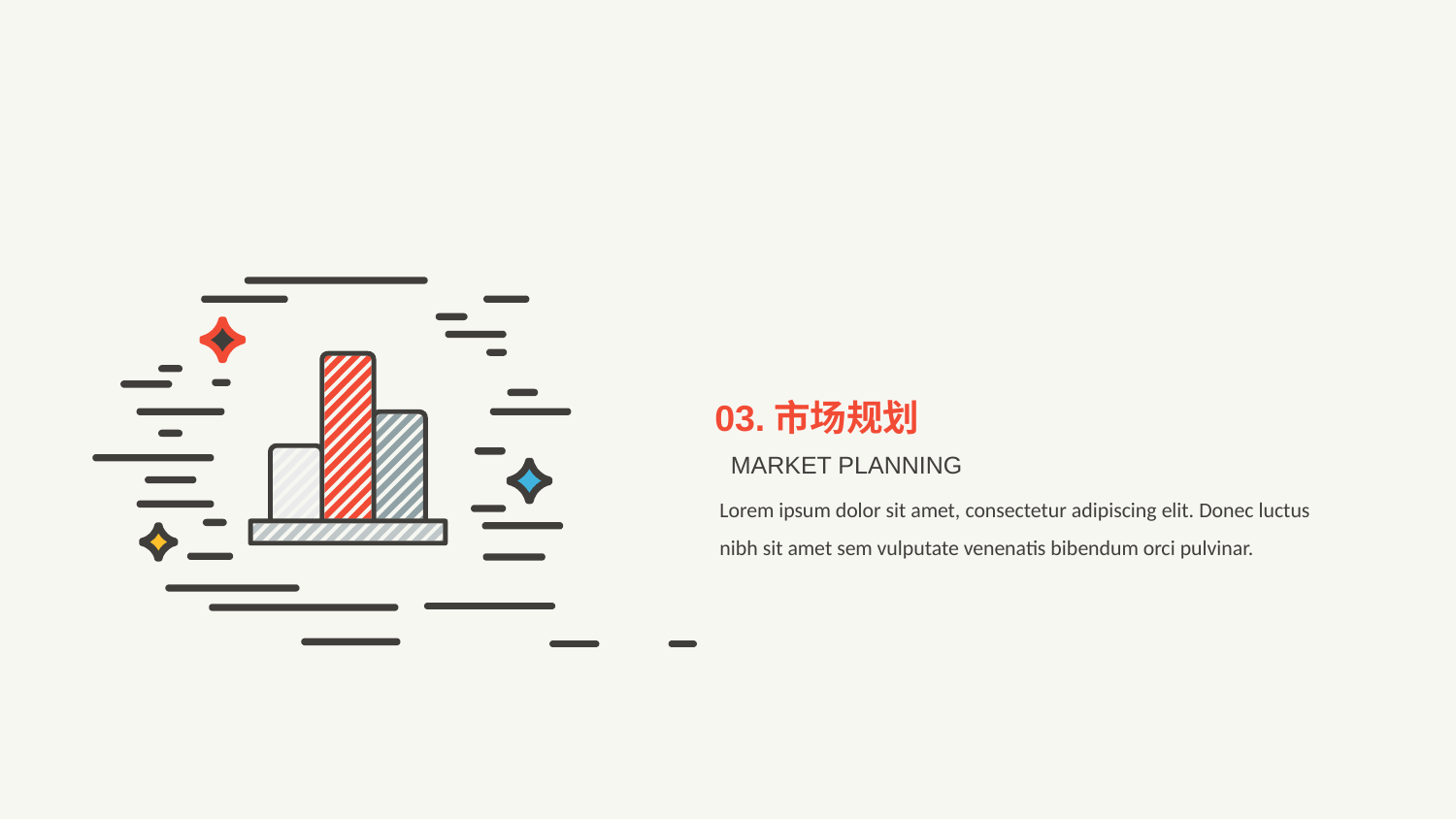

03.市场规划

MARKET PLANNING

Lorem ipsum dolor sit amet, consectetur adipiscing elit. Donec luctus nibh sit amet sem vulputate venenatis bibendum orci pulvinar.